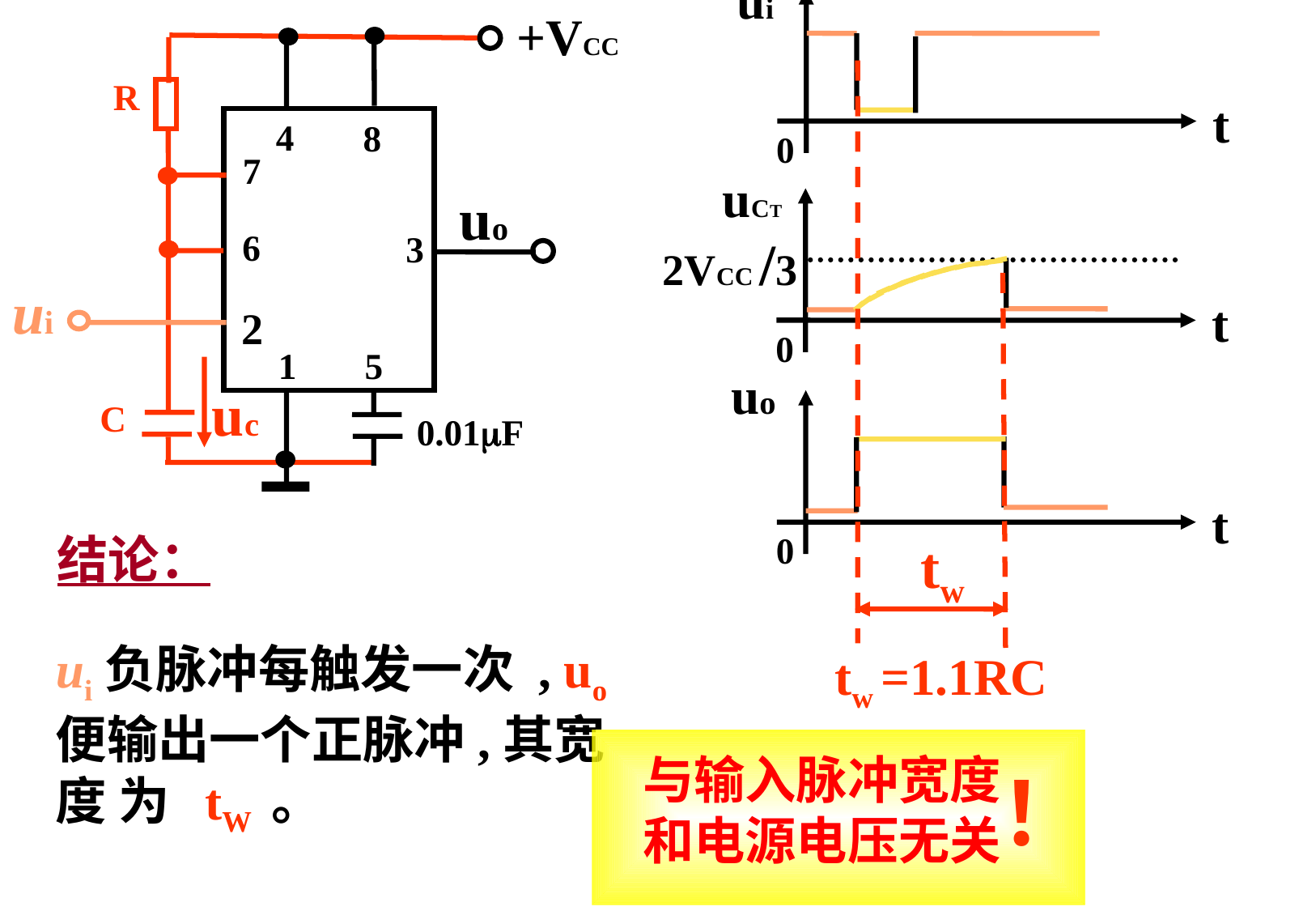

ui

t
0

uCT

2VCC /3

t

0

uo

t
0

+VCC

R

uo

ui

uc
C

0.01μF

4
8
7
6
3
2
1
5

结论：
tw

ui负脉冲每触发一次 , uo 便输出一个正脉冲,其宽度 为  tW 。
tw =1.1RC

与输入脉冲宽度和电源电压无关
！